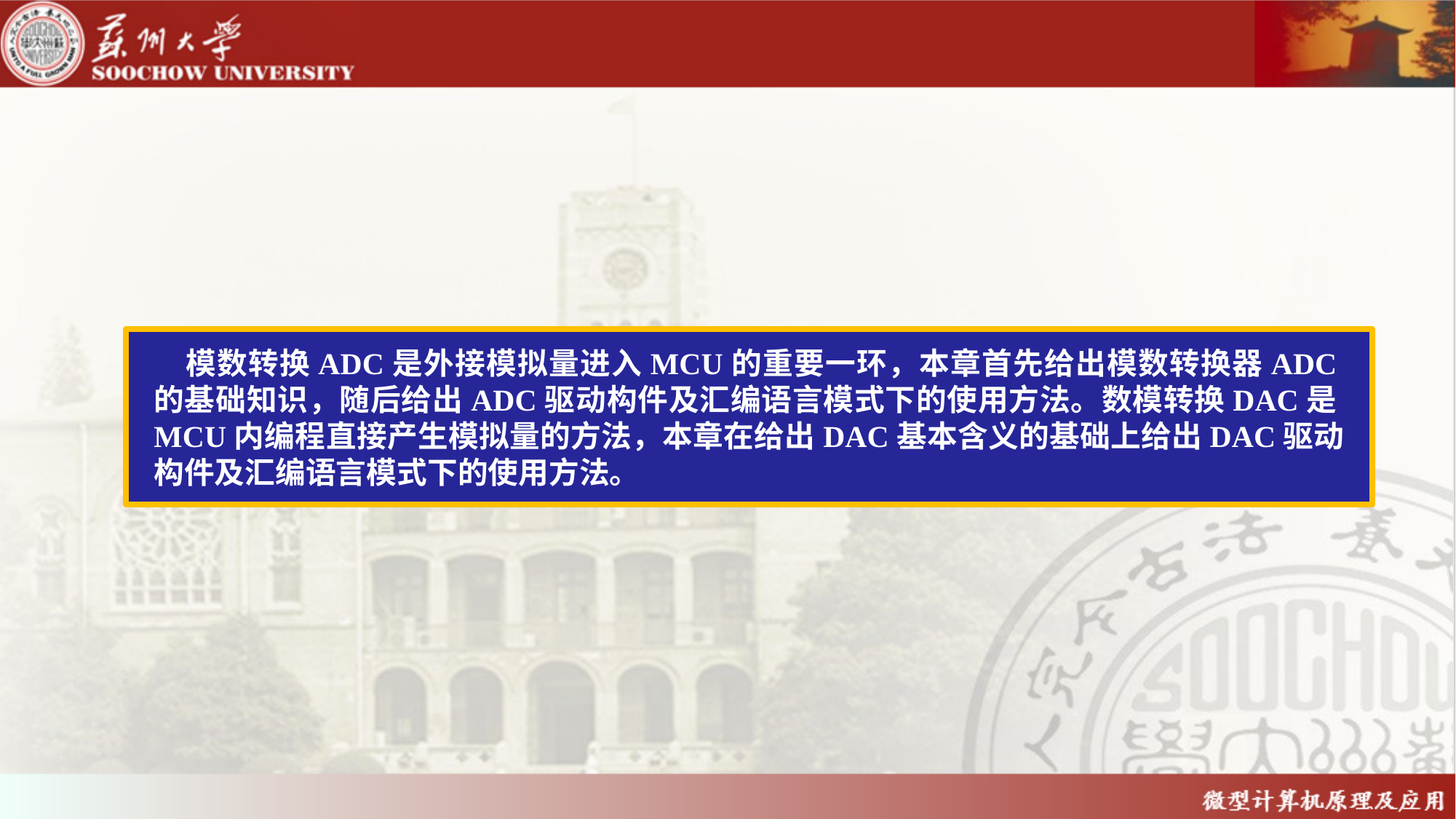

模数转换ADC是外接模拟量进入MCU的重要一环，本章首先给出模数转换器ADC的基础知识，随后给出ADC驱动构件及汇编语言模式下的使用方法。数模转换DAC是MCU内编程直接产生模拟量的方法，本章在给出DAC基本含义的基础上给出DAC驱动构件及汇编语言模式下的使用方法。